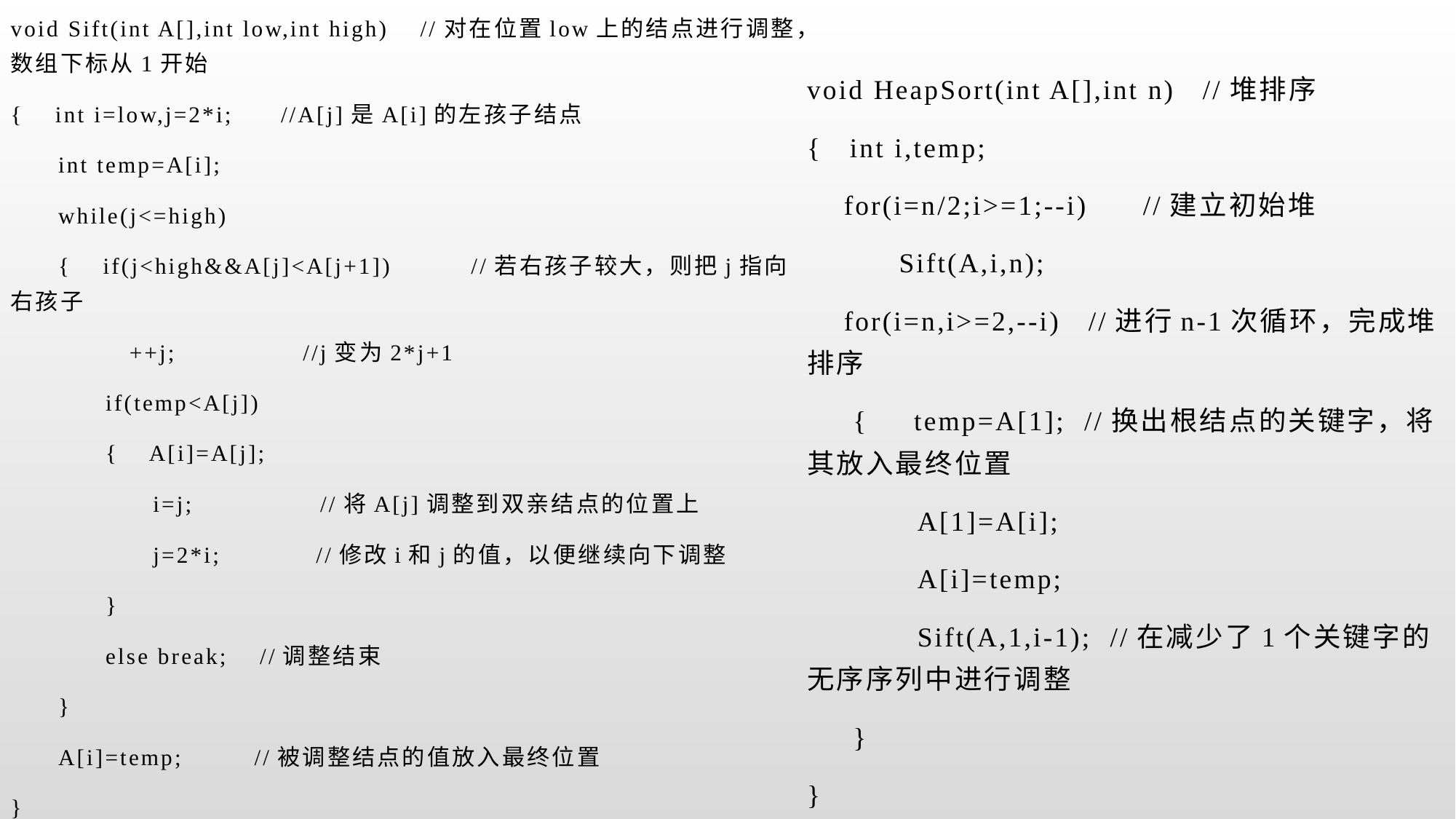

void Sift(int A[],int low,int high)    //对在位置low上的结点进行调整，数组下标从1开始
{    int i=low,j=2*i;      //A[j]是A[i]的左孩子结点
      int temp=A[i];
      while(j<=high)
      {    if(j<high&&A[j]<A[j+1])          //若右孩子较大，则把j指向右孩子
               ++j;                //j变为2*j+1
            if(temp<A[j])
            {    A[i]=A[j];
                  i=j;                //将A[j]调整到双亲结点的位置上
                  j=2*i;            //修改i和j的值，以便继续向下调整
            }
            else break;    //调整结束
      }
      A[i]=temp;         //被调整结点的值放入最终位置
}
void HeapSort(int A[],int n)   //堆排序
{   int i,temp;
    for(i=n/2;i>=1;--i)      //建立初始堆
          Sift(A,i,n);
    for(i=n,i>=2,--i)   //进行n-1次循环，完成堆排序
     {     temp=A[1];  //换出根结点的关键字，将其放入最终位置
            A[1]=A[i];
            A[i]=temp;
            Sift(A,1,i-1);  //在减少了1个关键字的无序序列中进行调整
     }
}